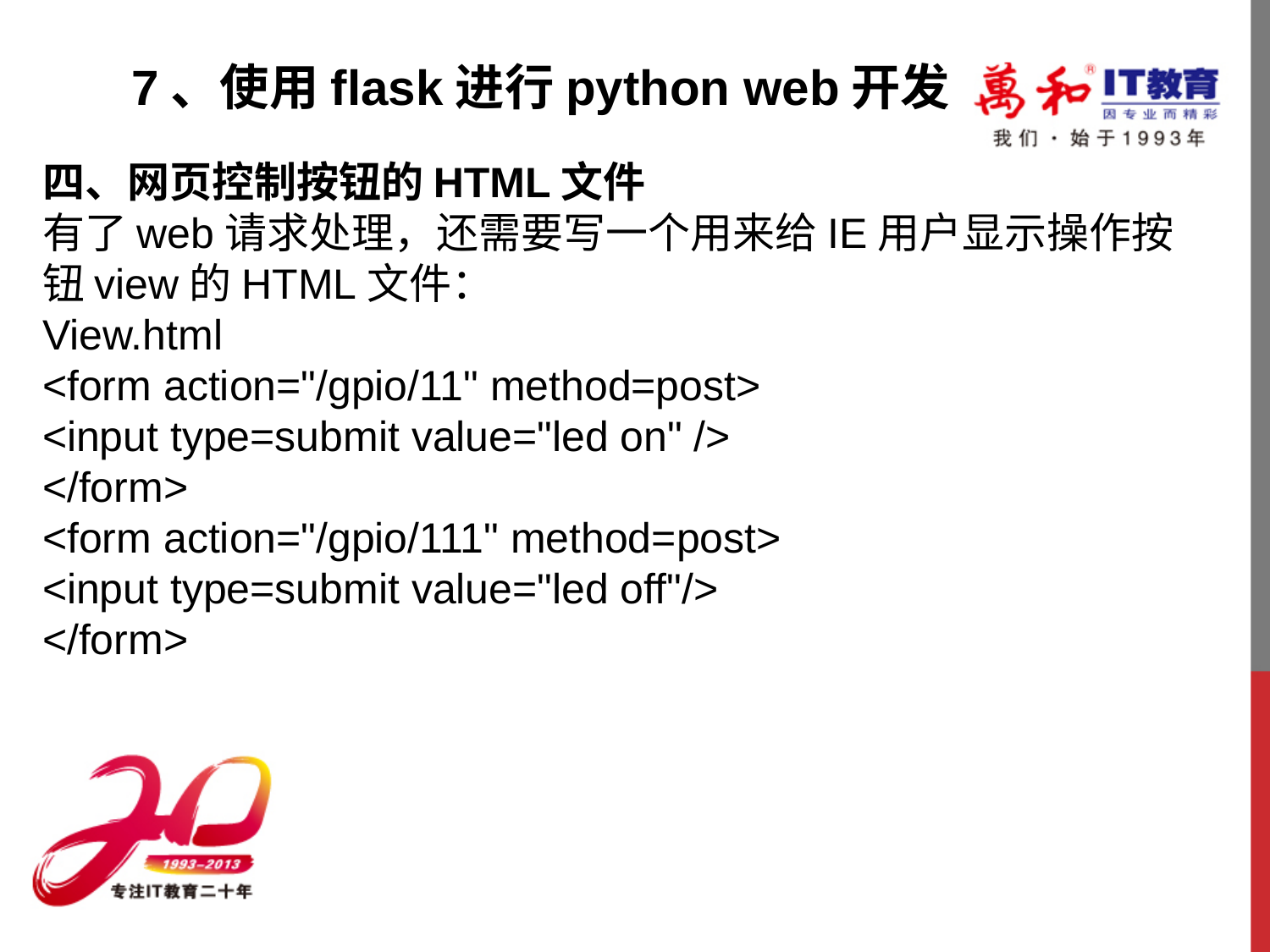

7、使用flask进行python web开发
四、网页控制按钮的HTML文件
有了web请求处理，还需要写一个用来给IE用户显示操作按钮view的HTML文件：
View.html
<form action="/gpio/11" method=post>
<input type=submit value="led on" />
</form>
<form action="/gpio/111" method=post>
<input type=submit value="led off"/>
</form>